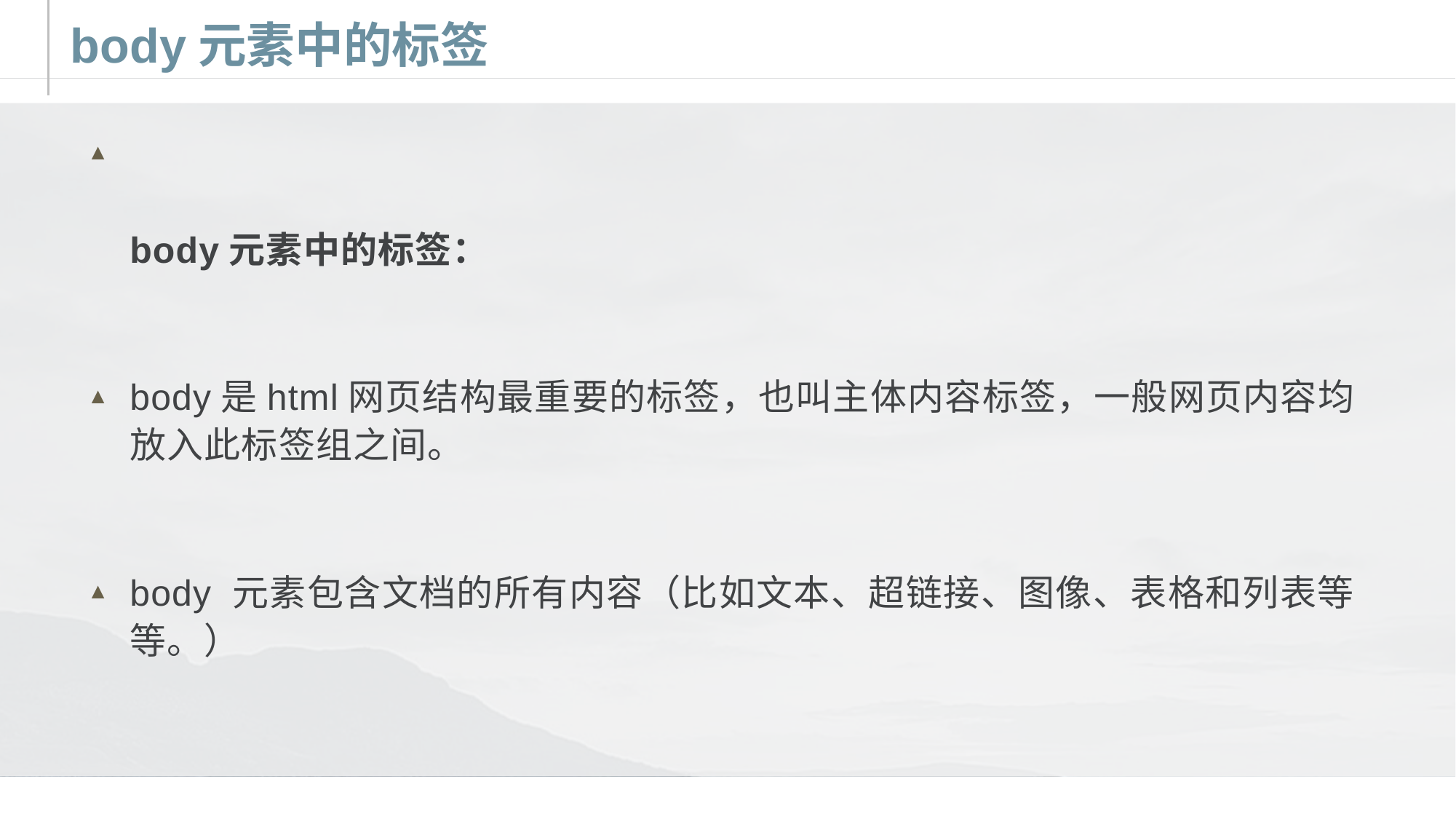

# body元素中的标签
body元素中的标签：

body是html网页结构最重要的标签，也叫主体内容标签，一般网页内容均放入此标签组之间。

body 元素包含文档的所有内容（比如文本、超链接、图像、表格和列表等等。）